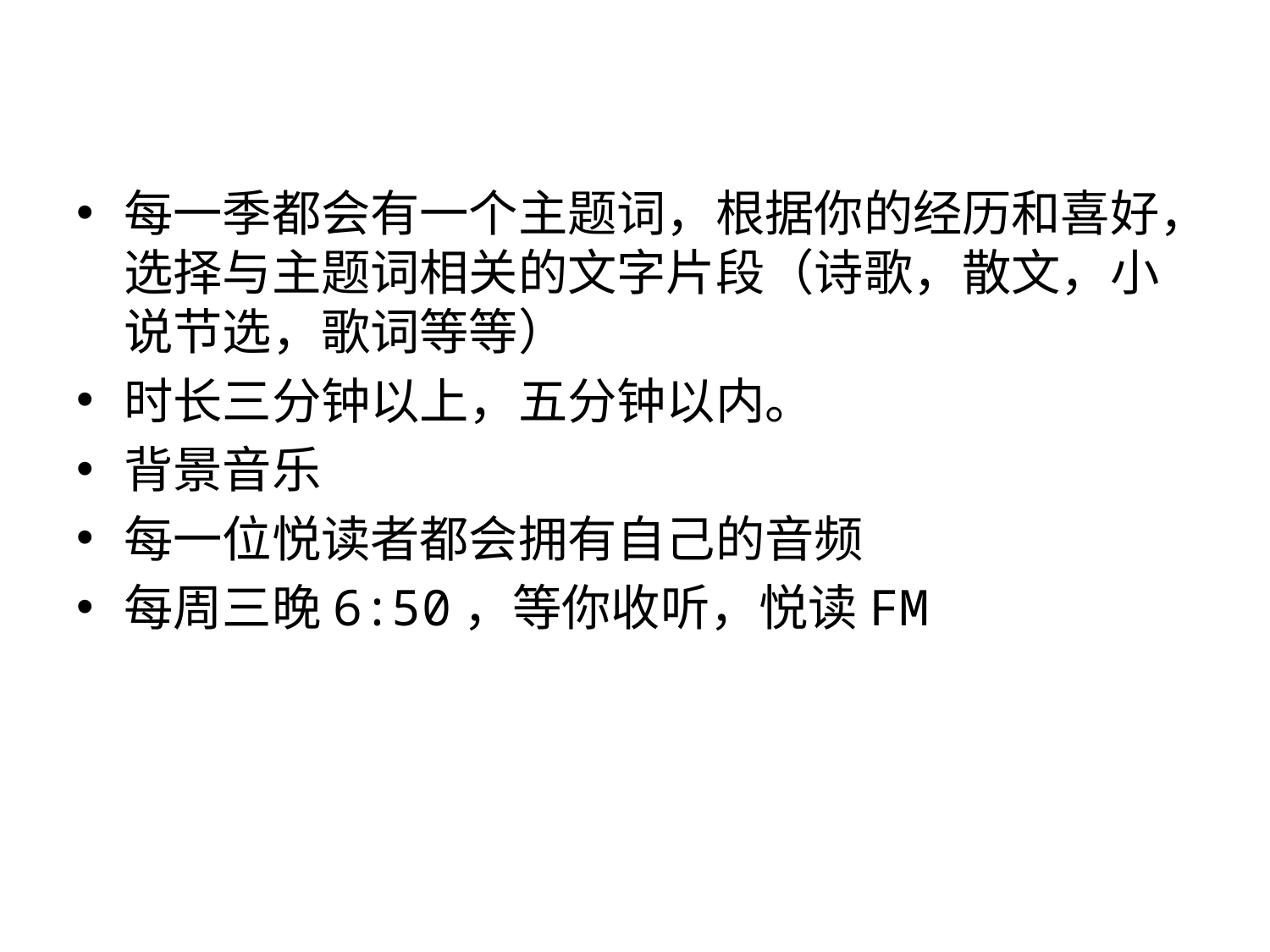

每一季都会有一个主题词，根据你的经历和喜好，选择与主题词相关的文字片段（诗歌，散文，小说节选，歌词等等）
时长三分钟以上，五分钟以内。
背景音乐
每一位悦读者都会拥有自己的音频
每周三晚6:50，等你收听，悦读FM